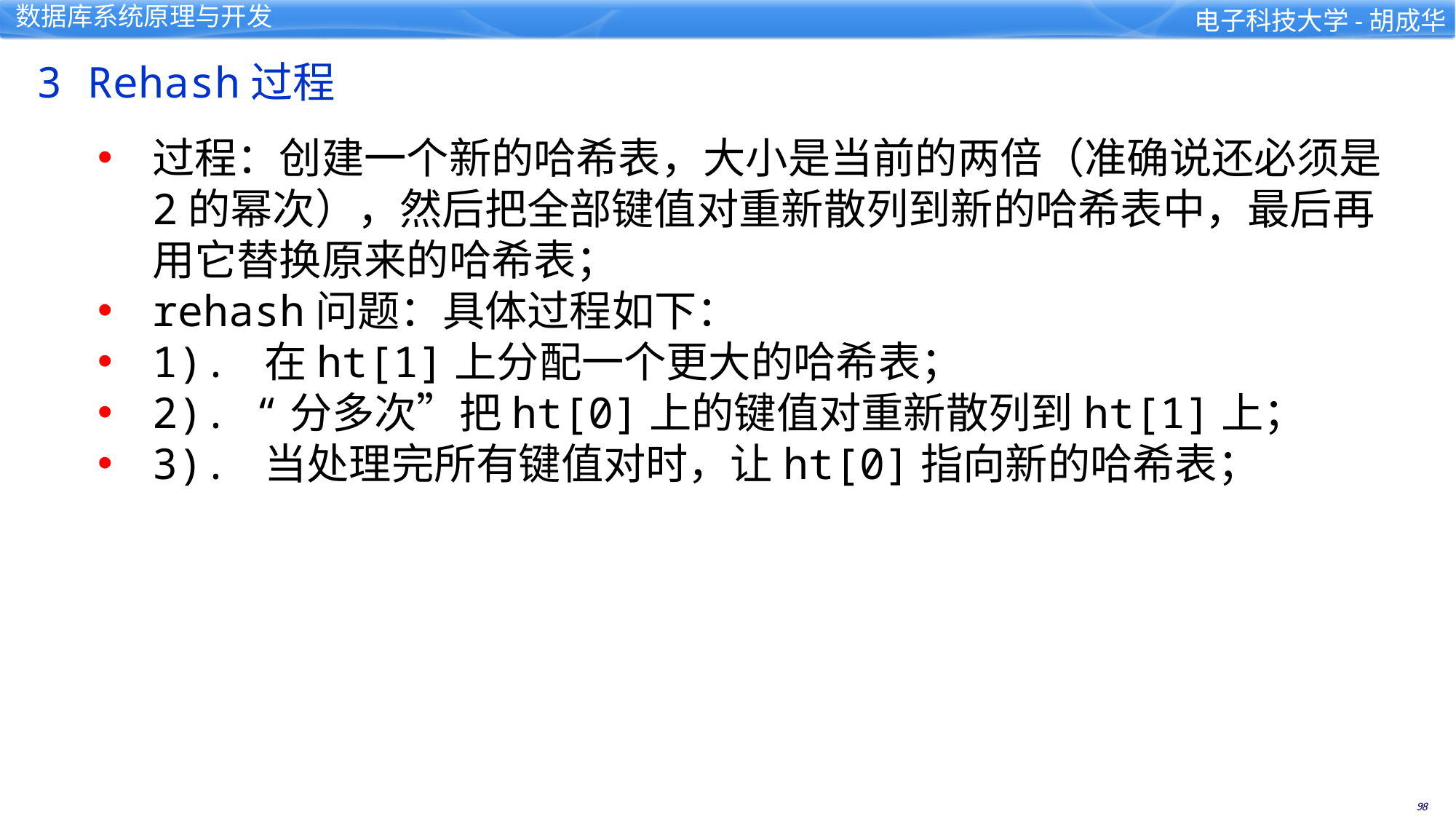

3 Rehash过程
过程：创建一个新的哈希表，大小是当前的两倍（准确说还必须是2的幂次），然后把全部键值对重新散列到新的哈希表中，最后再用它替换原来的哈希表；
rehash问题：具体过程如下：
1). 在ht[1]上分配一个更大的哈希表；
2). “分多次”把ht[0]上的键值对重新散列到ht[1]上；
3). 当处理完所有键值对时，让ht[0]指向新的哈希表；